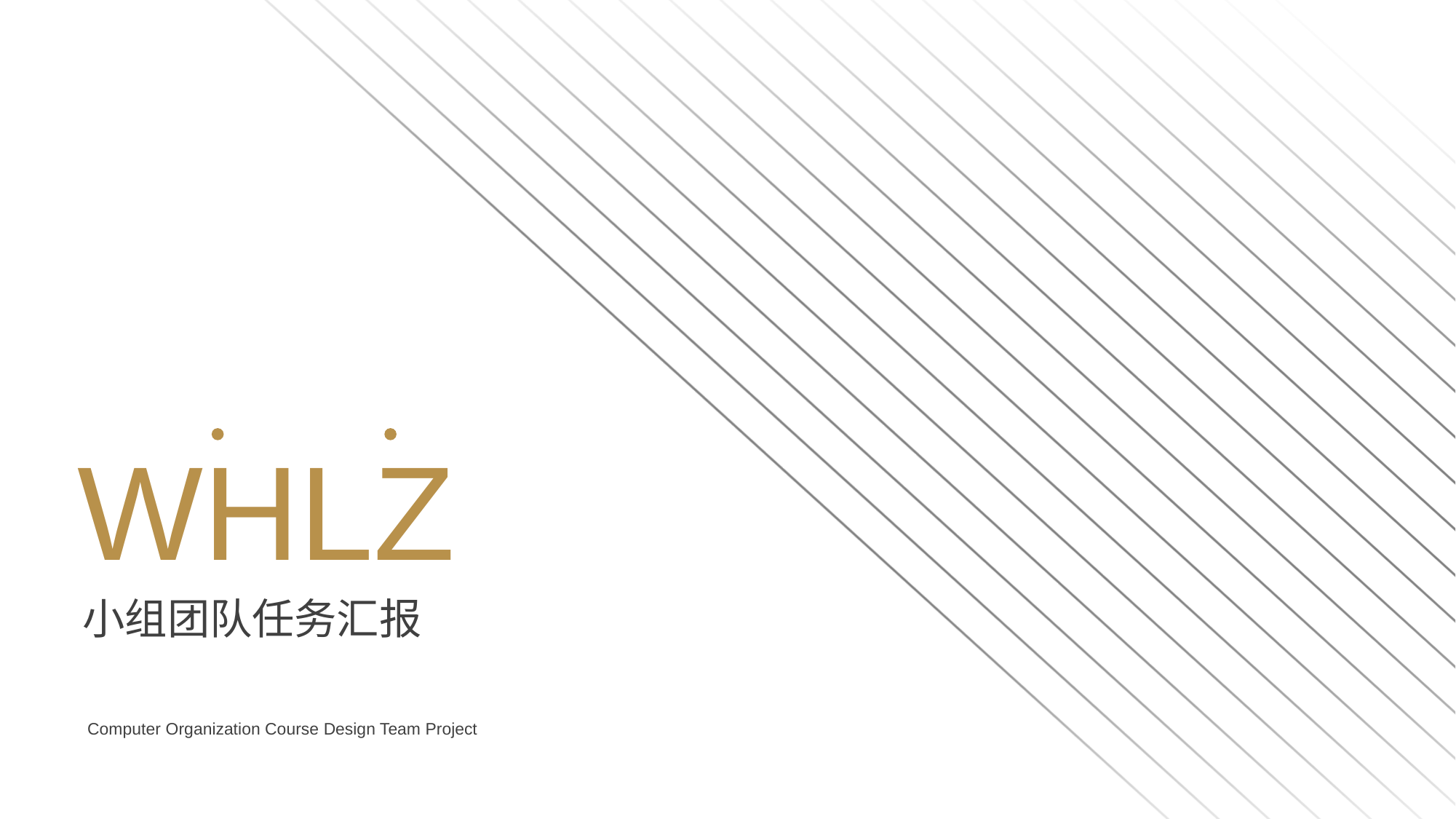

WHLZ

小组团队任务汇报
Computer Organization Course Design Team Project